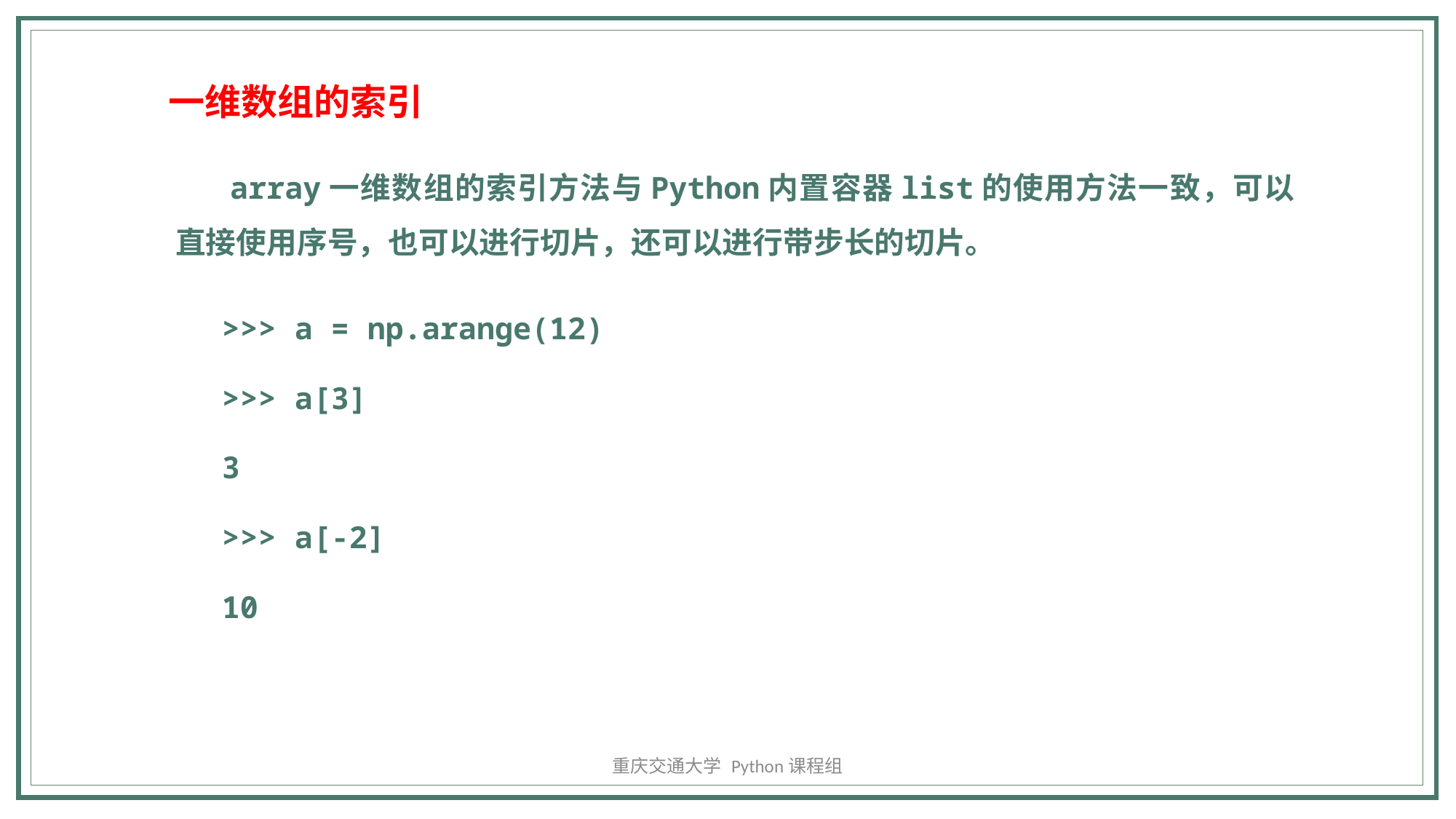

一维数组的索引
array一维数组的索引方法与Python内置容器list的使用方法一致，可以直接使用序号，也可以进行切片，还可以进行带步长的切片。
>>> a = np.arange(12)
>>> a[3]
3
>>> a[-2]
10

重庆交通大学 Python课程组